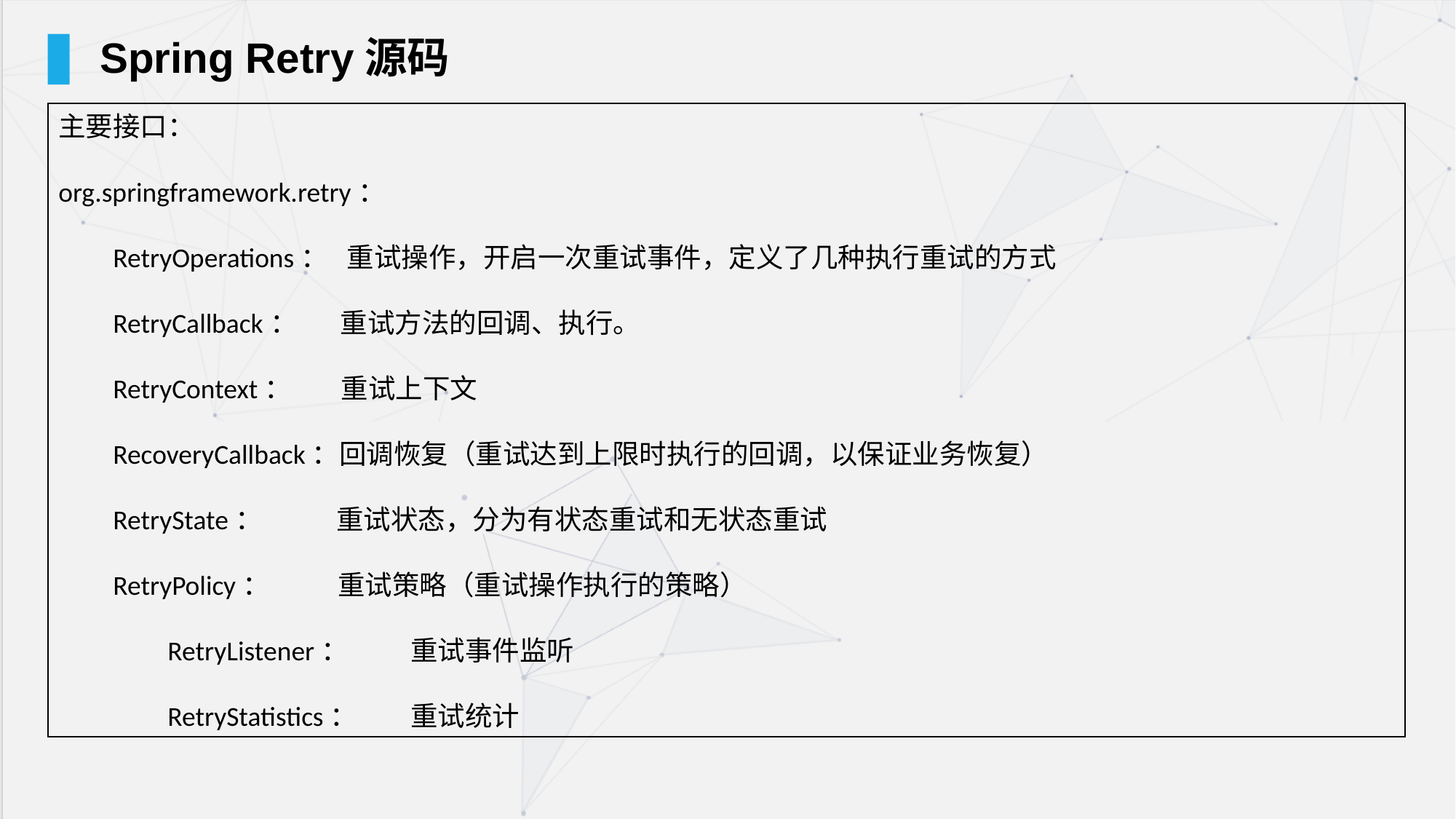

Spring Retry源码

主要接口：
org.springframework.retry：
RetryOperations：   重试操作，开启一次重试事件，定义了几种执行重试的方式
RetryCallback：       重试方法的回调、执行。
RetryContext：        重试上下文
RecoveryCallback：回调恢复（重试达到上限时执行的回调，以保证业务恢复）
RetryState：            重试状态，分为有状态重试和无状态重试
RetryPolicy：           重试策略（重试操作执行的策略）
	RetryListener：	    重试事件监听
	RetryStatistics：	    重试统计